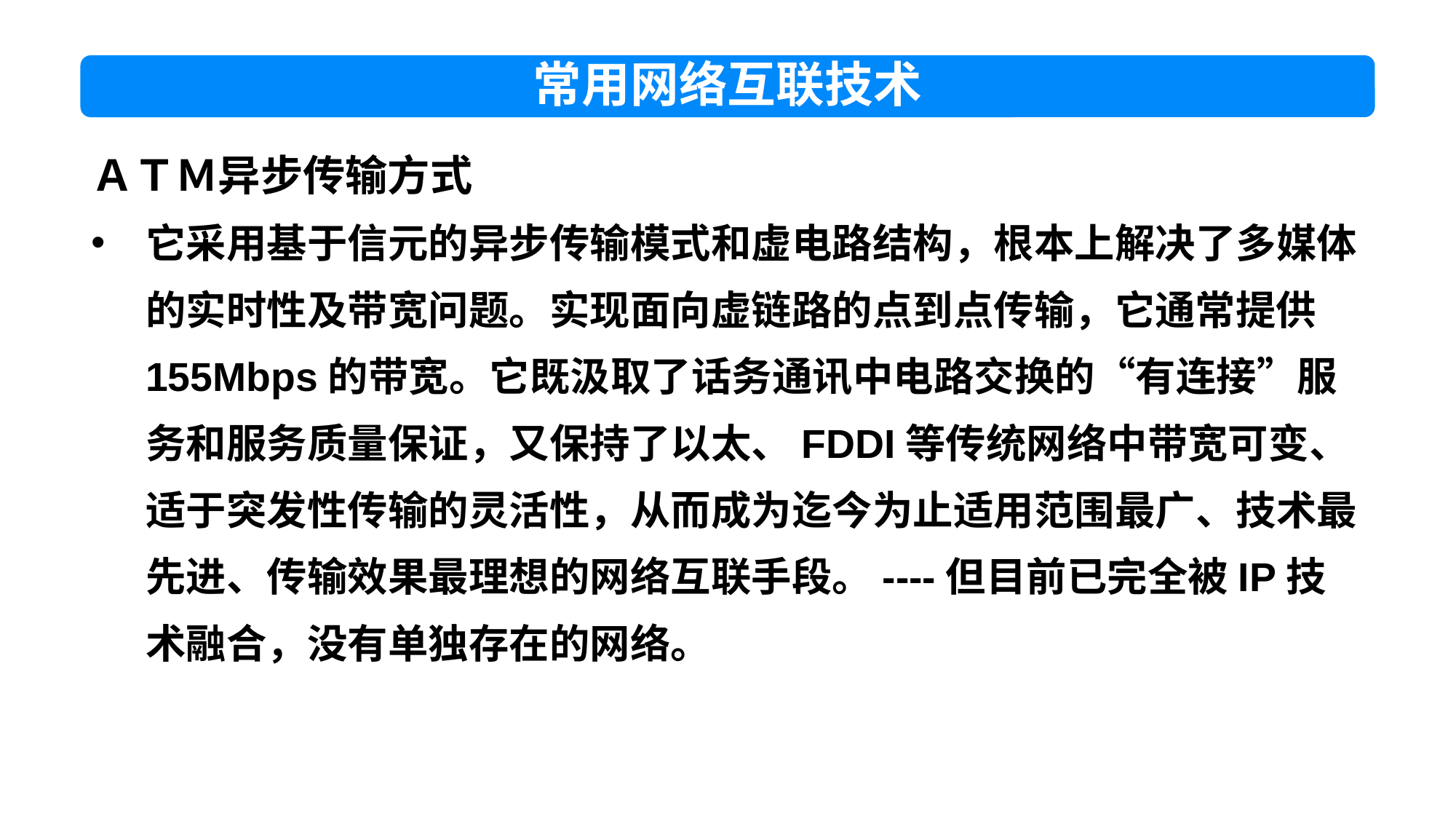

常用网络互联技术

ＡＴＭ异步传输方式
它采用基于信元的异步传输模式和虚电路结构，根本上解决了多媒体的实时性及带宽问题。实现面向虚链路的点到点传输，它通常提供155Mbps的带宽。它既汲取了话务通讯中电路交换的“有连接”服务和服务质量保证，又保持了以太、FDDI等传统网络中带宽可变、适于突发性传输的灵活性，从而成为迄今为止适用范围最广、技术最先进、传输效果最理想的网络互联手段。----但目前已完全被IP技术融合，没有单独存在的网络。